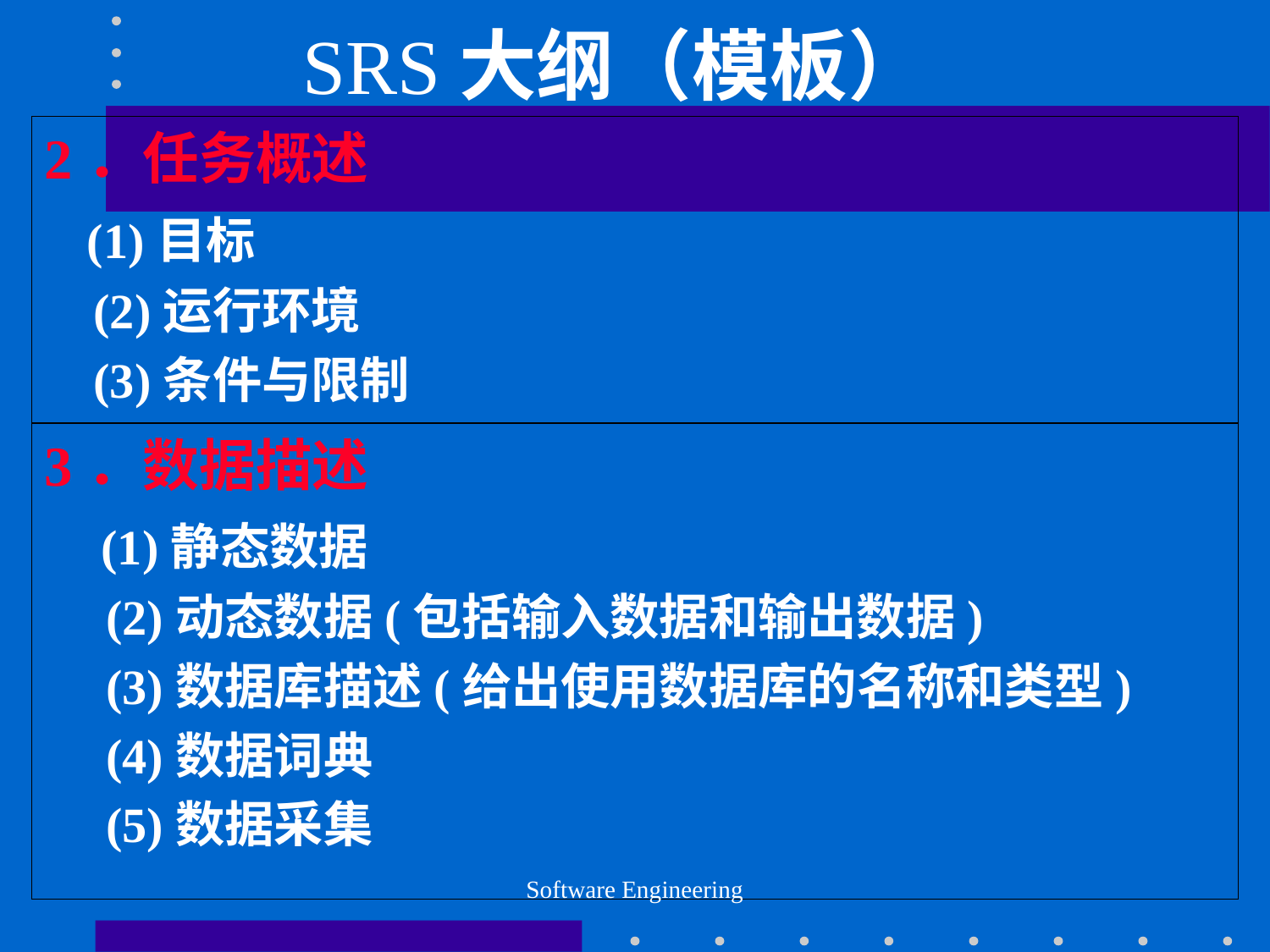

# SRS大纲（模板）
2．任务概述
   (1)目标
    (2)运行环境
    (3)条件与限制
3．数据描述
    (1)静态数据
     (2)动态数据(包括输入数据和输出数据)
     (3)数据库描述(给出使用数据库的名称和类型)
     (4)数据词典
     (5)数据采集
Software Engineering